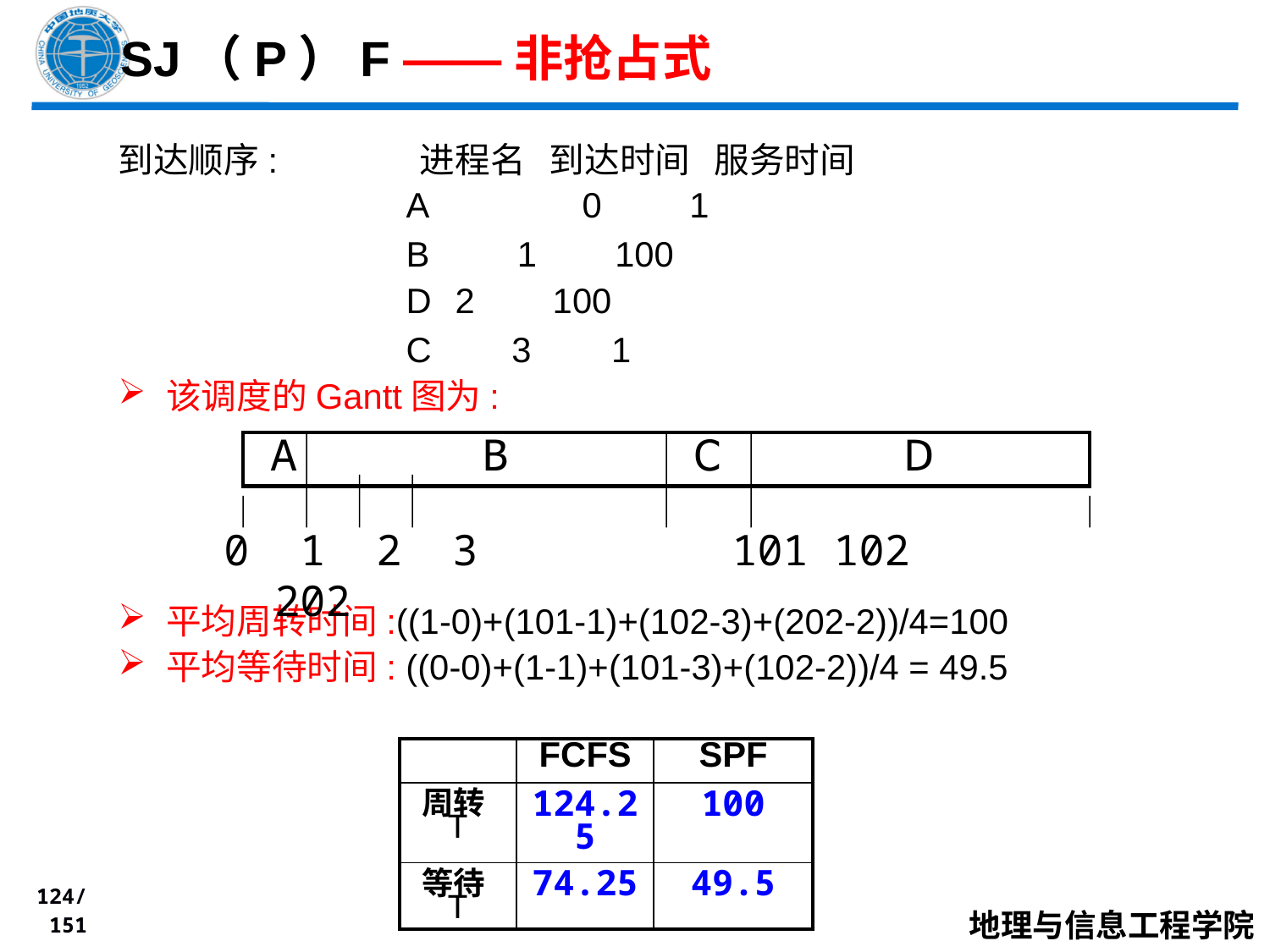

SJ（P）F ——非抢占式
到达顺序:	    进程名   到达时间   服务时间
          A 	  0         1
          B         1        100
          D	  2        100
          C              3              1
该调度的Gantt图为:

平均周转时间:((1-0)+(101-1)+(102-3)+(202-2))/4=100
平均等待时间: ((0-0)+(1-1)+(101-3)+(102-2))/4 = 49.5
| A | B | C | D |
| --- | --- | --- | --- |

0  1  2  3          101 102            202
|  | FCFS | SPF |
| --- | --- | --- |
| 周转T | 124.25 | 100 |
| 等待T | 74.25 | 49.5 |